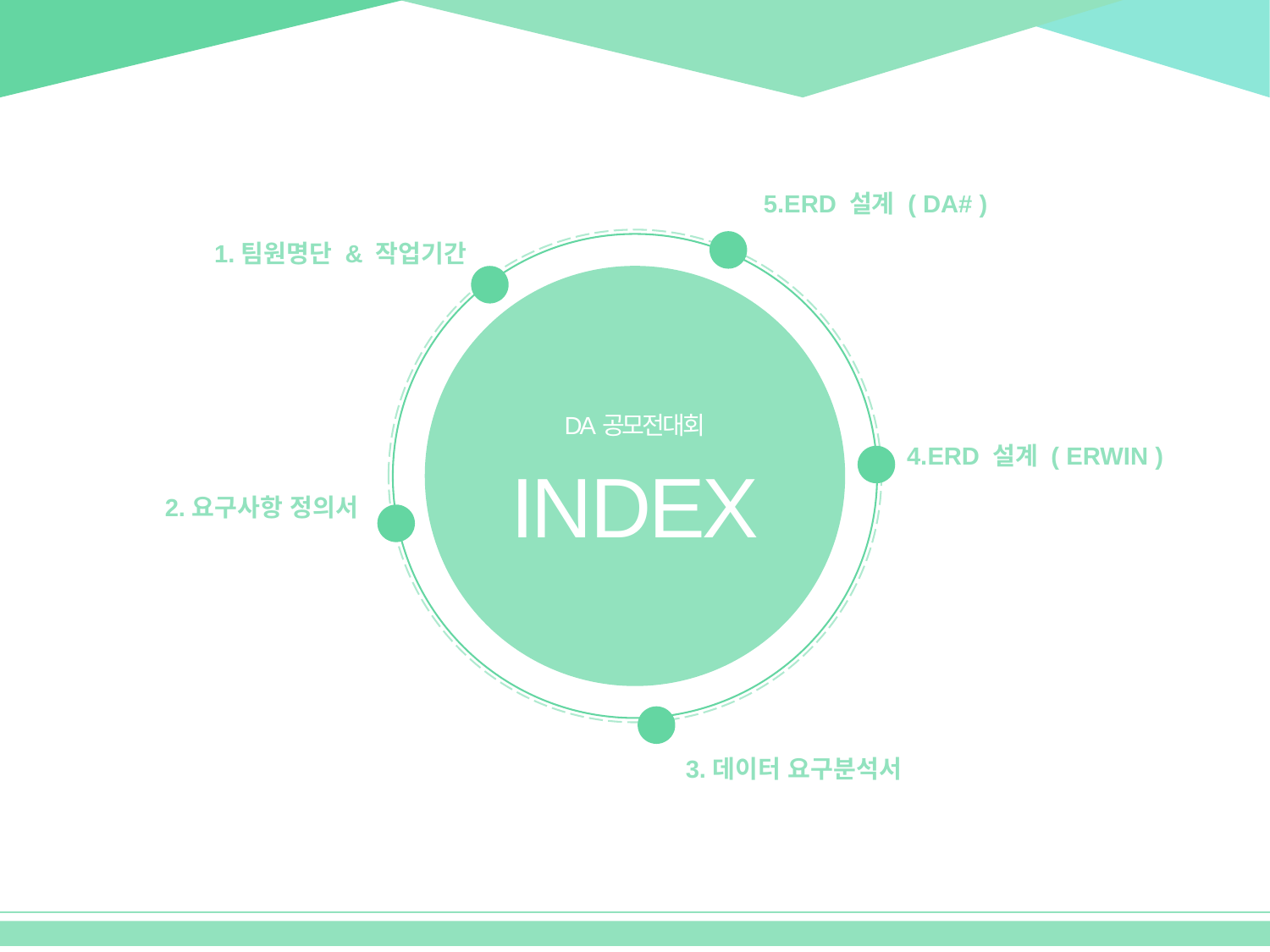

5.ERD 설계 ( DA# )

1.팀원명단 & 작업기간

DA공모전대회
4.ERD 설계 ( ERWIN )

INDEX
2.요구사항 정의서

3.데이터 요구분석서